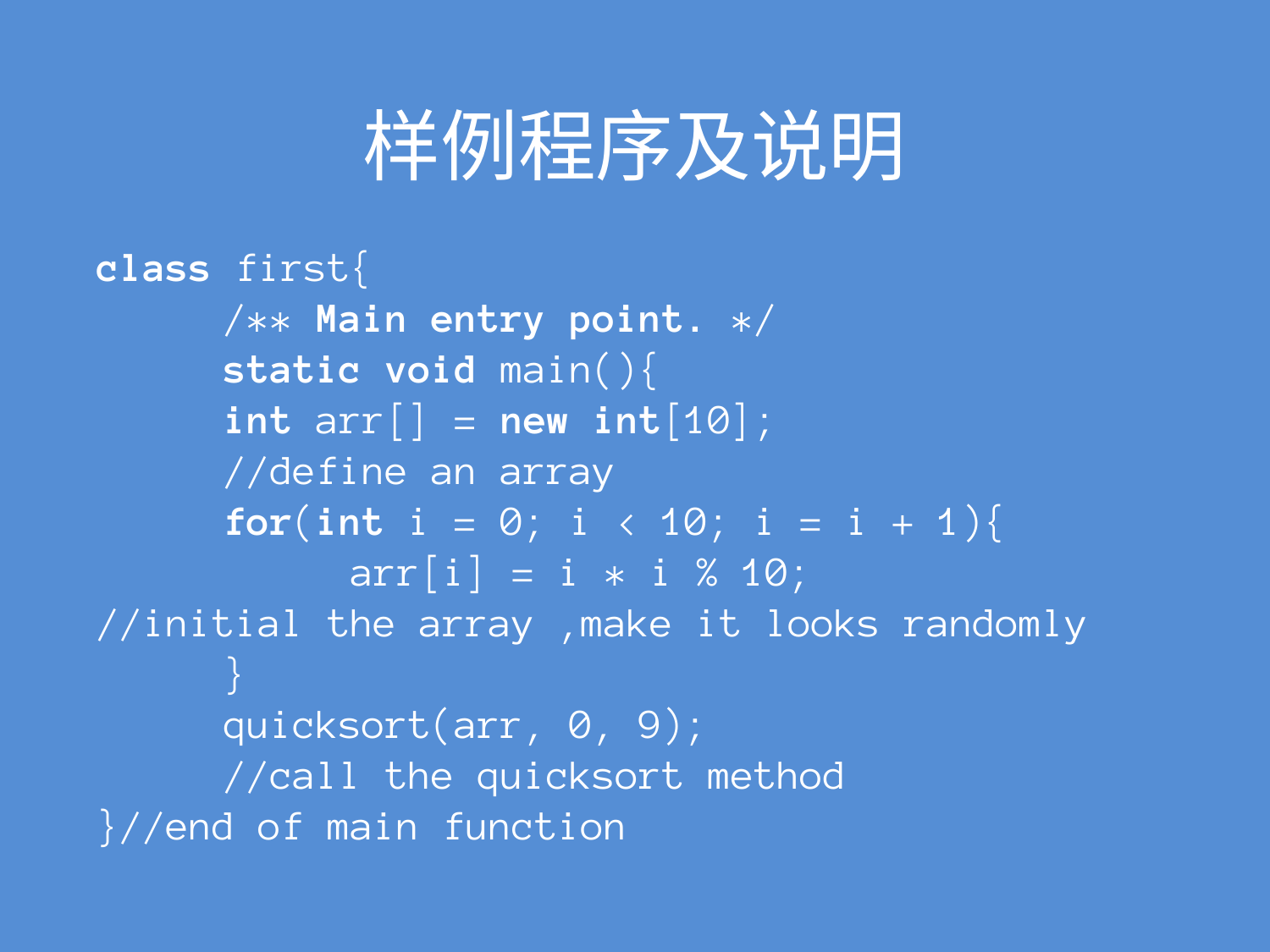

样例程序及说明
class first{
	/** Main entry point. */
	static void main(){
	int arr[] = new int[10];
	//define an array
	for(int i = 0; i < 10; i = i + 1){
		arr[i] = i * i % 10;
//initial the array ,make it looks randomly
	}
	quicksort(arr, 0, 9);
	//call the quicksort method
}//end of main function